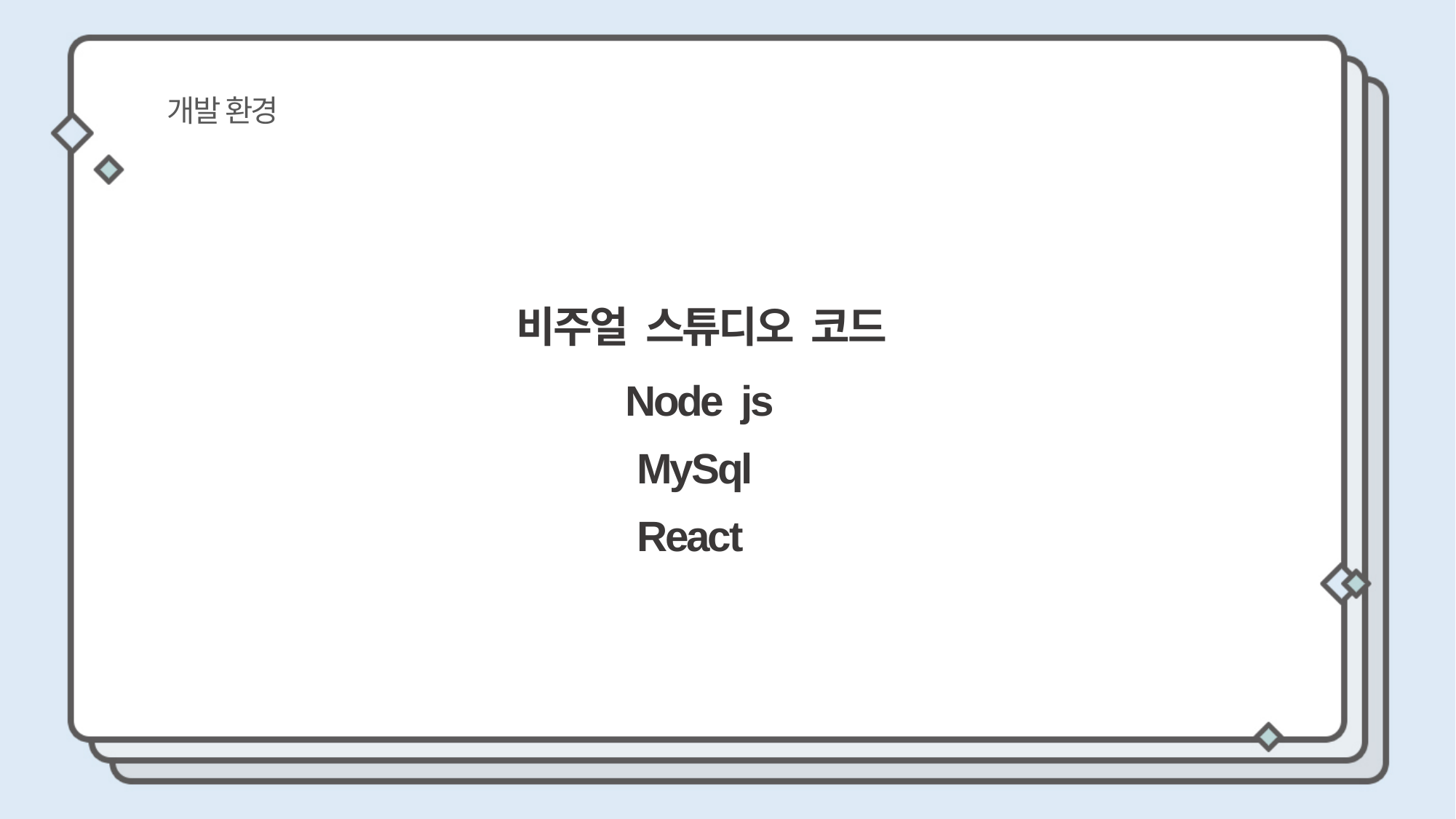

개발 환경
   비주얼  스튜디오  코드
   Node  js
  MySql
 React